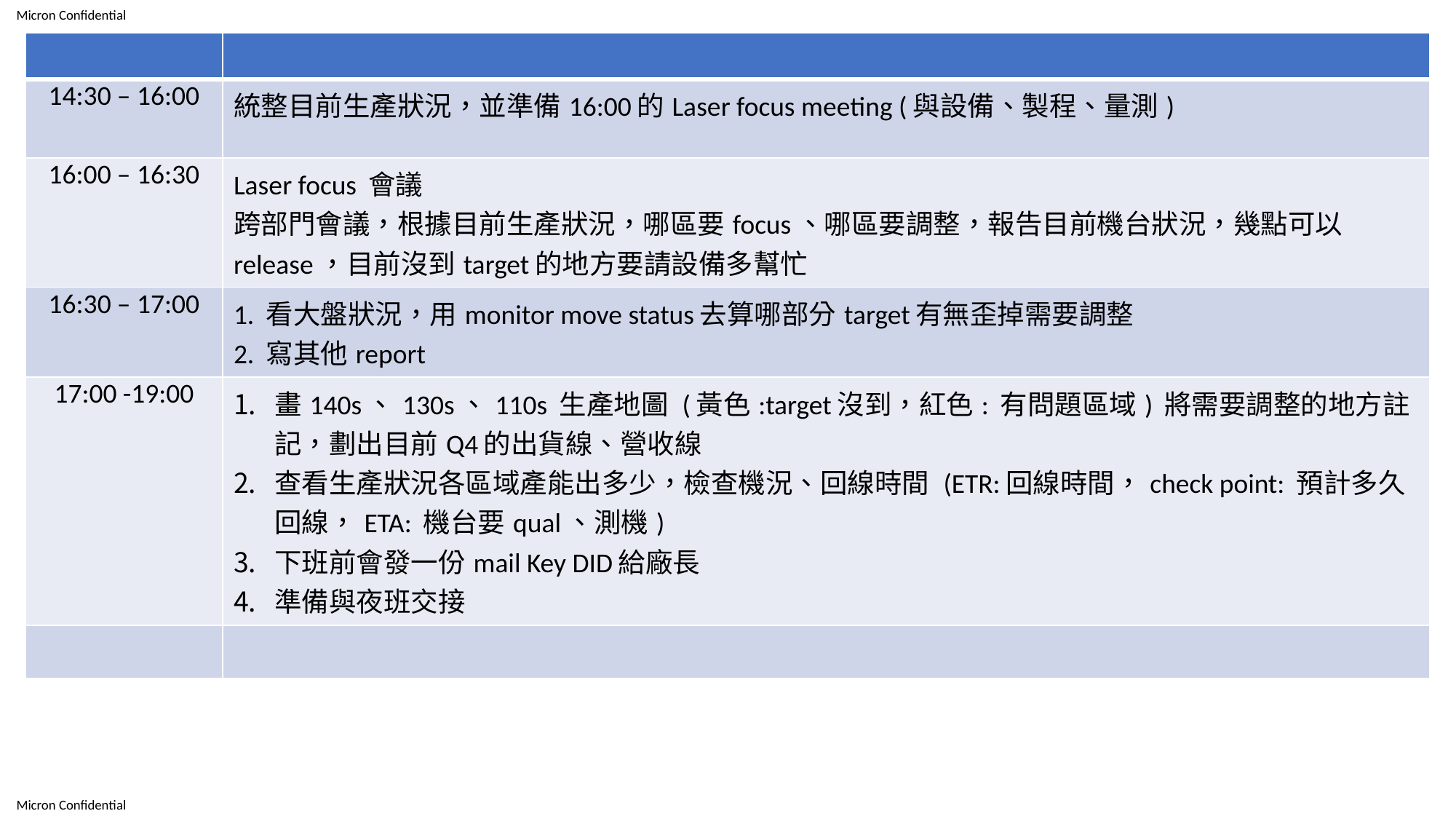

|  |  |
| --- | --- |
| 14:30 – 16:00 | 統整目前生產狀況，並準備16:00的Laser focus meeting (與設備、製程、量測) |
| 16:00 – 16:30 | Laser focus 會議 跨部門會議，根據目前生產狀況，哪區要focus、哪區要調整，報告目前機台狀況，幾點可以release，目前沒到target的地方要請設備多幫忙 |
| 16:30 – 17:00 | 1. 看大盤狀況，用monitor move status去算哪部分target有無歪掉需要調整 2. 寫其他report |
| 17:00 -19:00 | 畫140s、130s、110s 生產地圖 (黃色:target沒到，紅色: 有問題區域) 將需要調整的地方註記，劃出目前Q4的出貨線、營收線 查看生產狀況各區域產能出多少，檢查機況、回線時間 (ETR:回線時間，check point: 預計多久回線，ETA: 機台要qual、測機) 下班前會發一份mail Key DID給廠長 準備與夜班交接 |
|  |  |